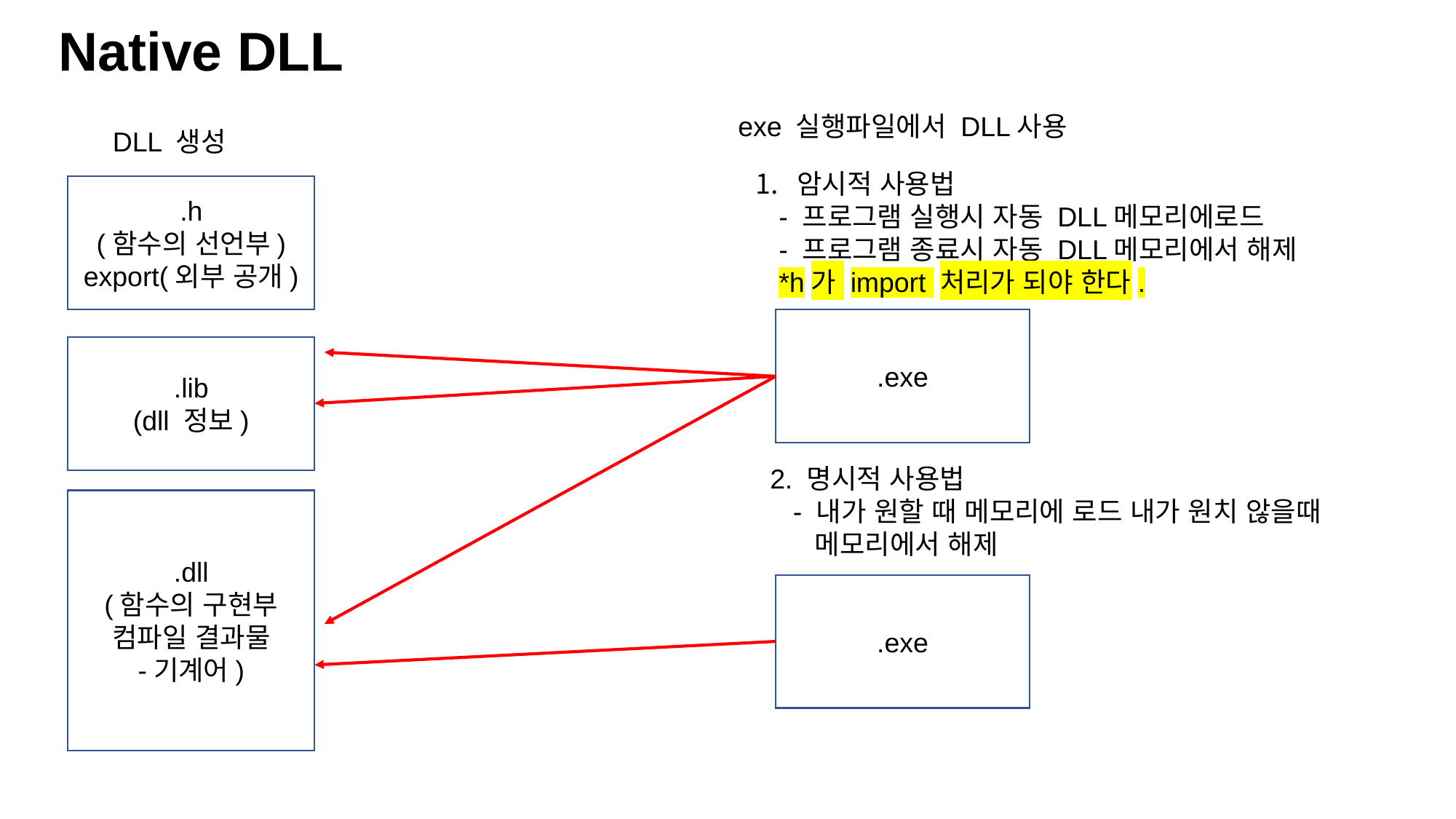

Native DLL
exe 실행파일에서 DLL사용
DLL 생성
암시적 사용법
   - 프로그램 실행시 자동 DLL메모리에로드
   - 프로그램 종료시 자동 DLL메모리에서 해제
   *h가 import 처리가 되야 한다.
.h
(함수의 선언부)
export(외부 공개)
.exe
.lib
(dll 정보)
2. 명시적 사용법
   - 내가 원할 때 메모리에 로드 내가 원치 않을때
     메모리에서 해제
.dll
(함수의 구현부
컴파일 결과물
-기계어)
.exe